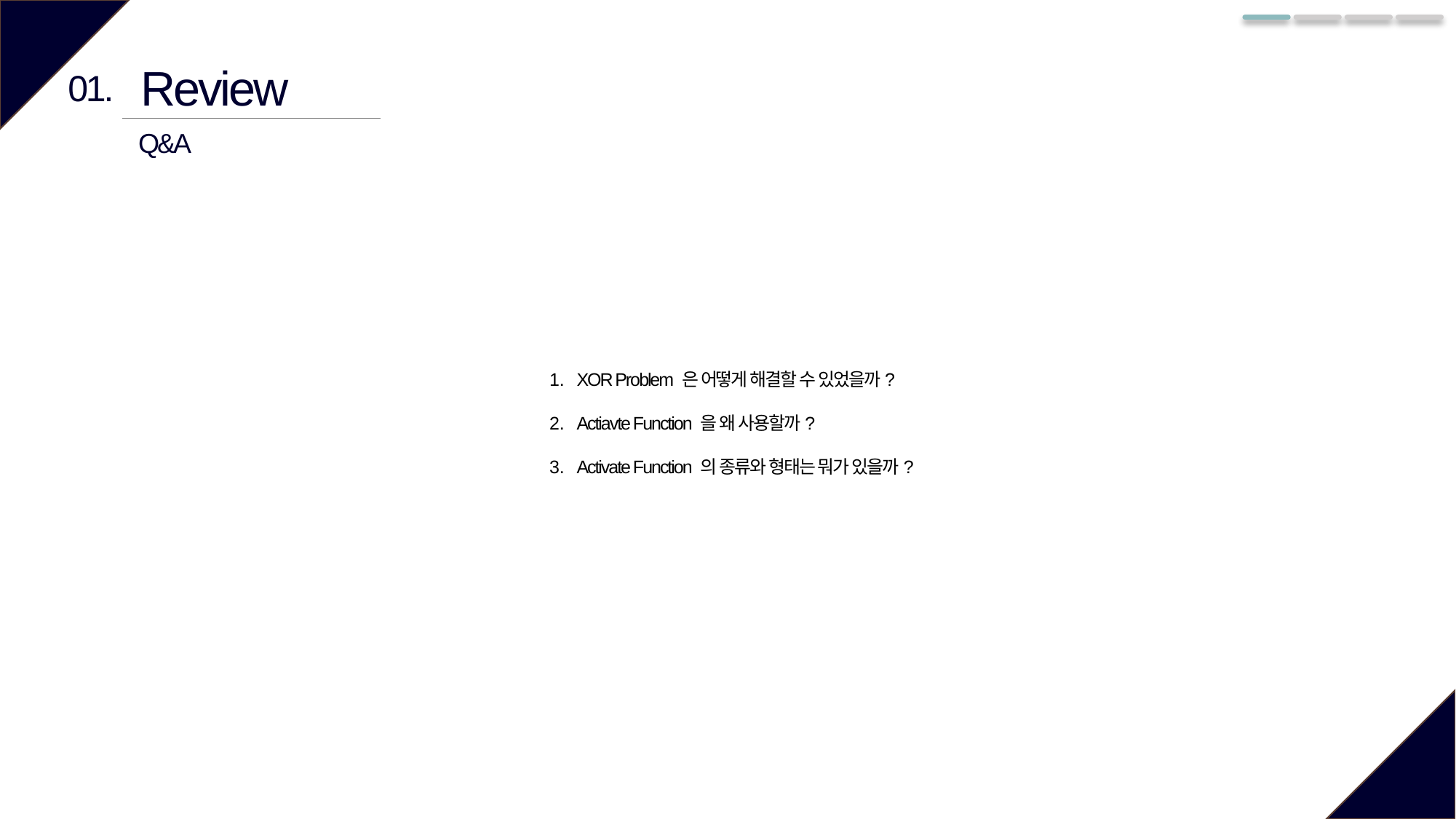

Review
01.
Q&A
XOR Problem 은 어떻게 해결할 수 있었을까?
Actiavte Function 을 왜 사용할까?
Activate Function 의 종류와 형태는 뭐가 있을까?